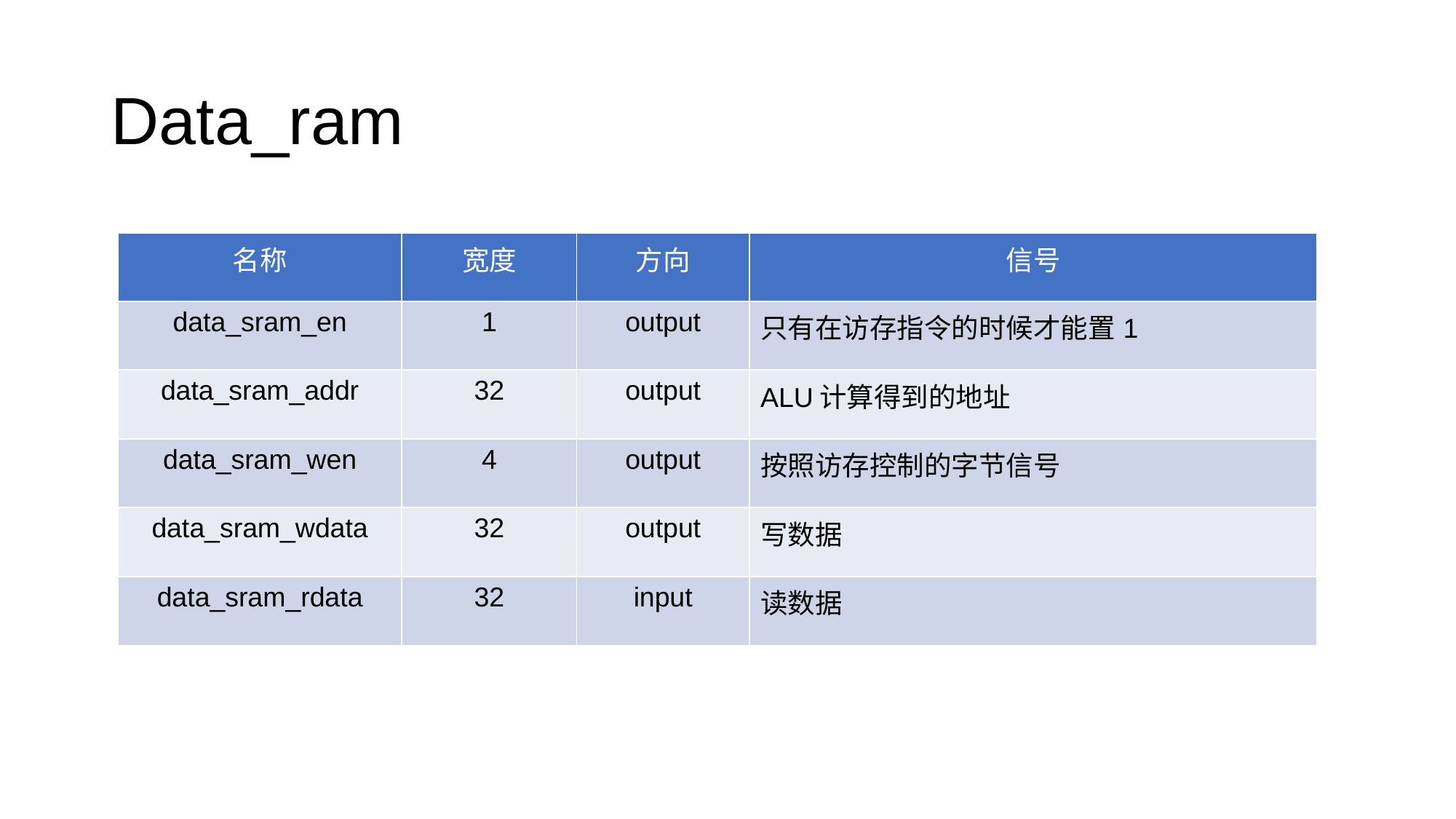

# Data_ram

| 名称 | 宽度 | 方向 | 信号 |
| --- | --- | --- | --- |
| data\_sram\_en | 1 | output | 只有在访存指令的时候才能置1 |
| data\_sram\_addr | 32 | output | ALU计算得到的地址 |
| data\_sram\_wen | 4 | output | 按照访存控制的字节信号 |
| data\_sram\_wdata | 32 | output | 写数据 |
| data\_sram\_rdata | 32 | input | 读数据 |